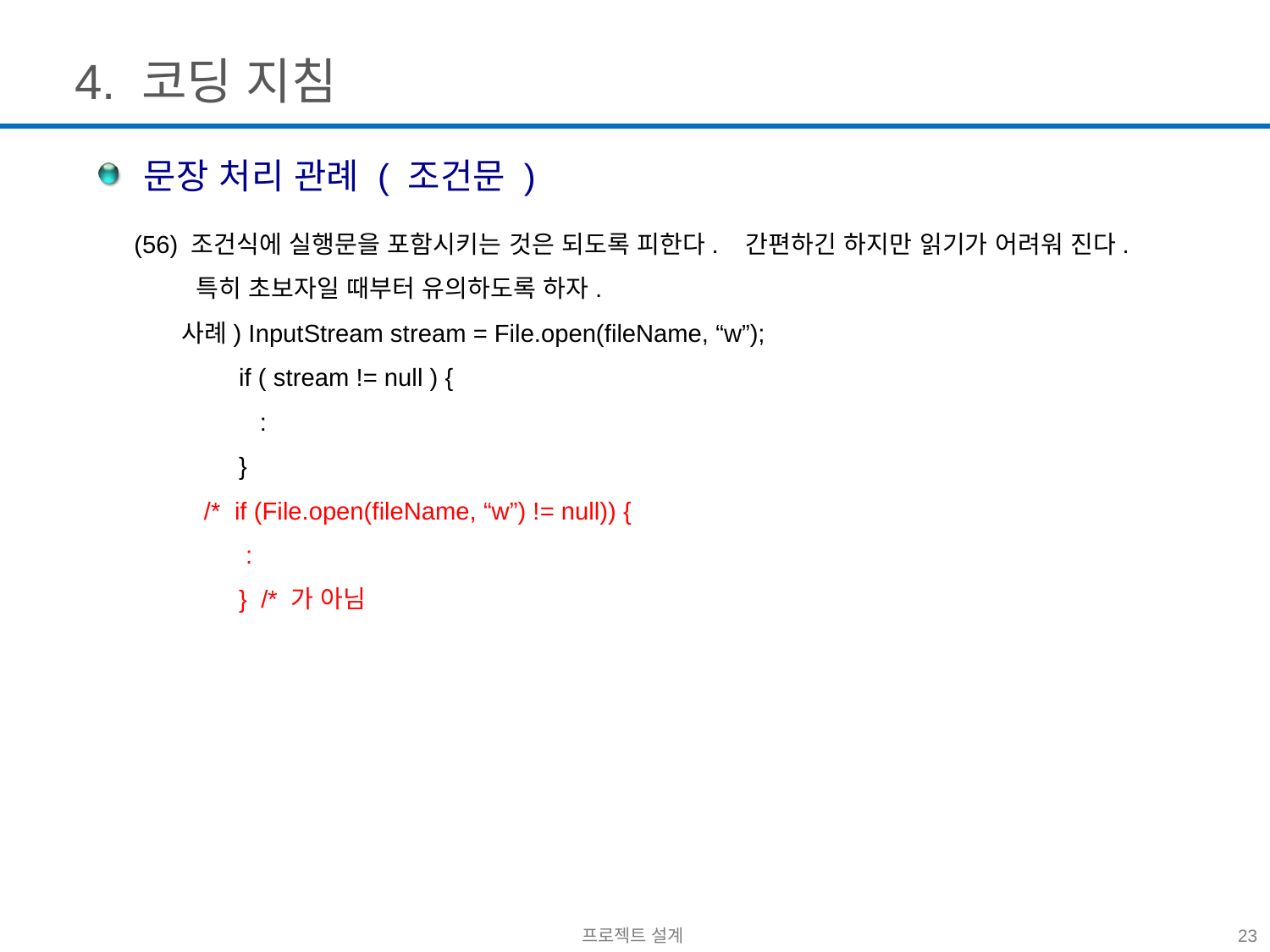

4. 코딩 지침
 문장 처리 관례 ( 조건문 )
(56) 조건식에 실행문을 포함시키는 것은 되도록 피한다.   간편하긴 하지만 읽기가 어려워 진다.
        특히 초보자일 때부터 유의하도록 하자.
      사례) InputStream stream = File.open(fileName, “w”);
               if ( stream != null ) {
                  :
               }
          /*  if (File.open(fileName, “w”) != null)) {
                :
               }  /* 가 아님